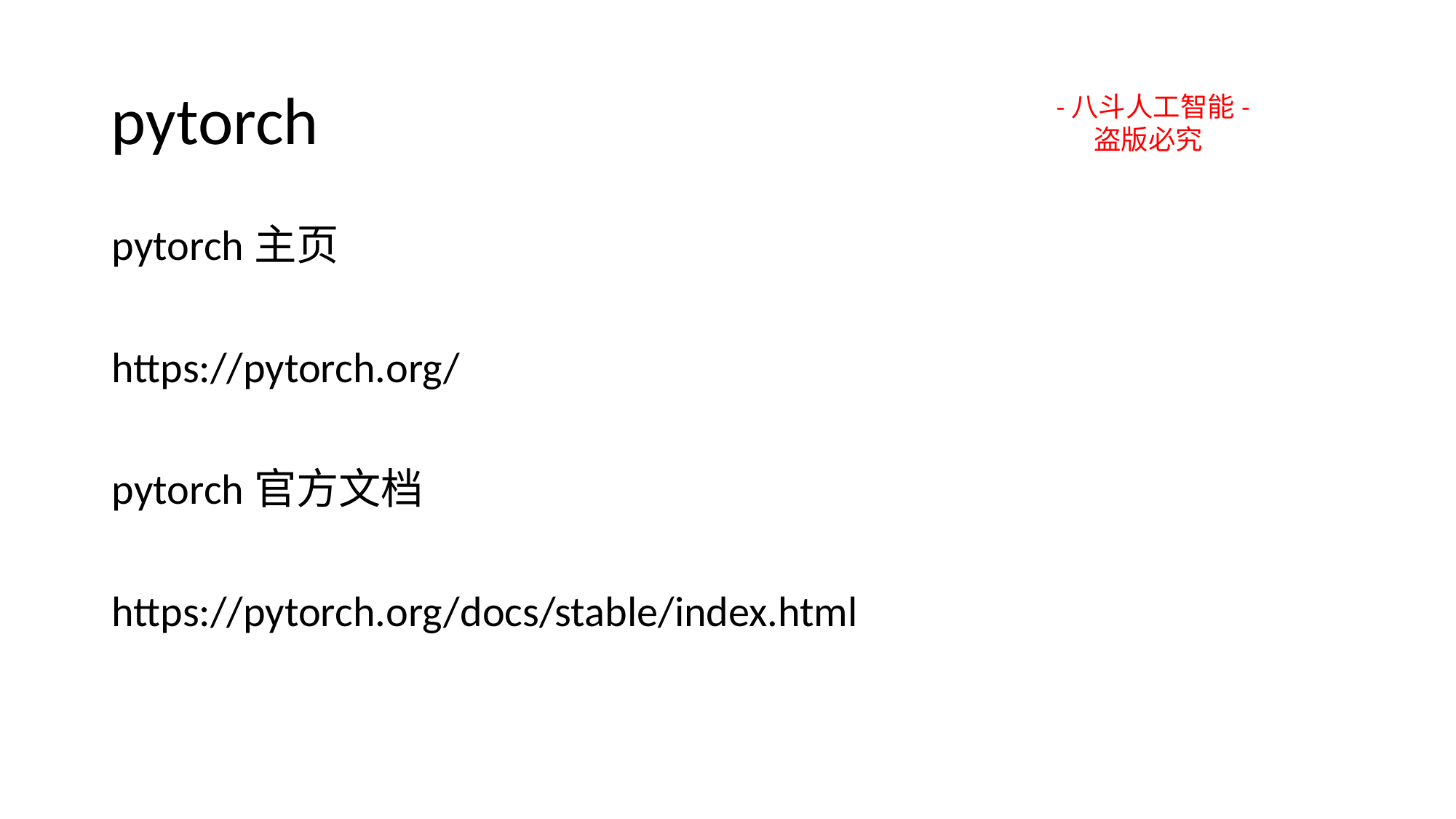

# pytorch
-八斗人工智能-
     盗版必究
pytorch主页

https://pytorch.org/

pytorch官方文档

https://pytorch.org/docs/stable/index.html